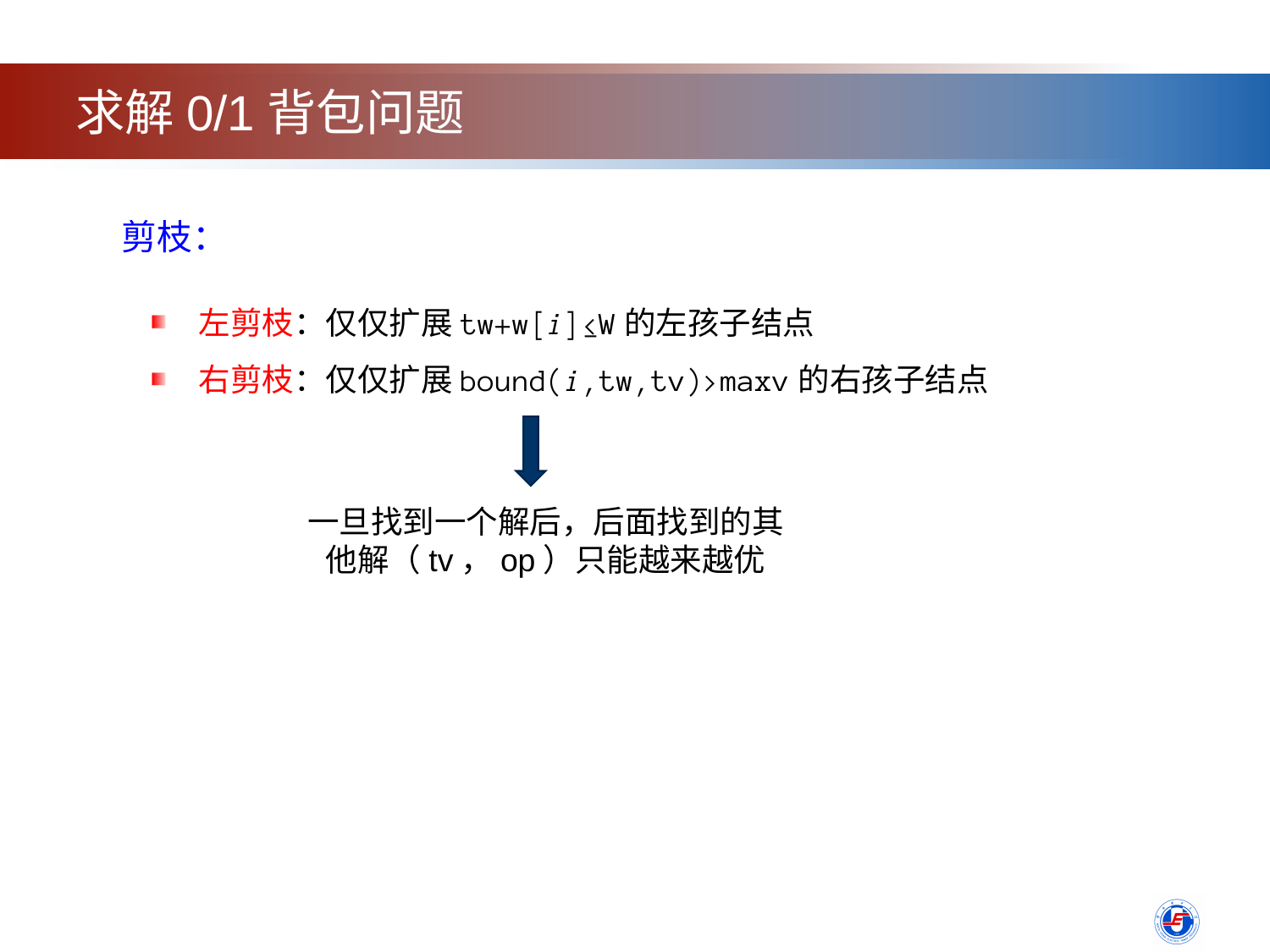

求解0/1背包问题
剪枝：
左剪枝：仅仅扩展tw+w[i]≤W的左孩子结点
右剪枝：仅仅扩展bound(i,tw,tv)>maxv的右孩子结点

一旦找到一个解后，后面找到的其他解（tv，op）只能越来越优